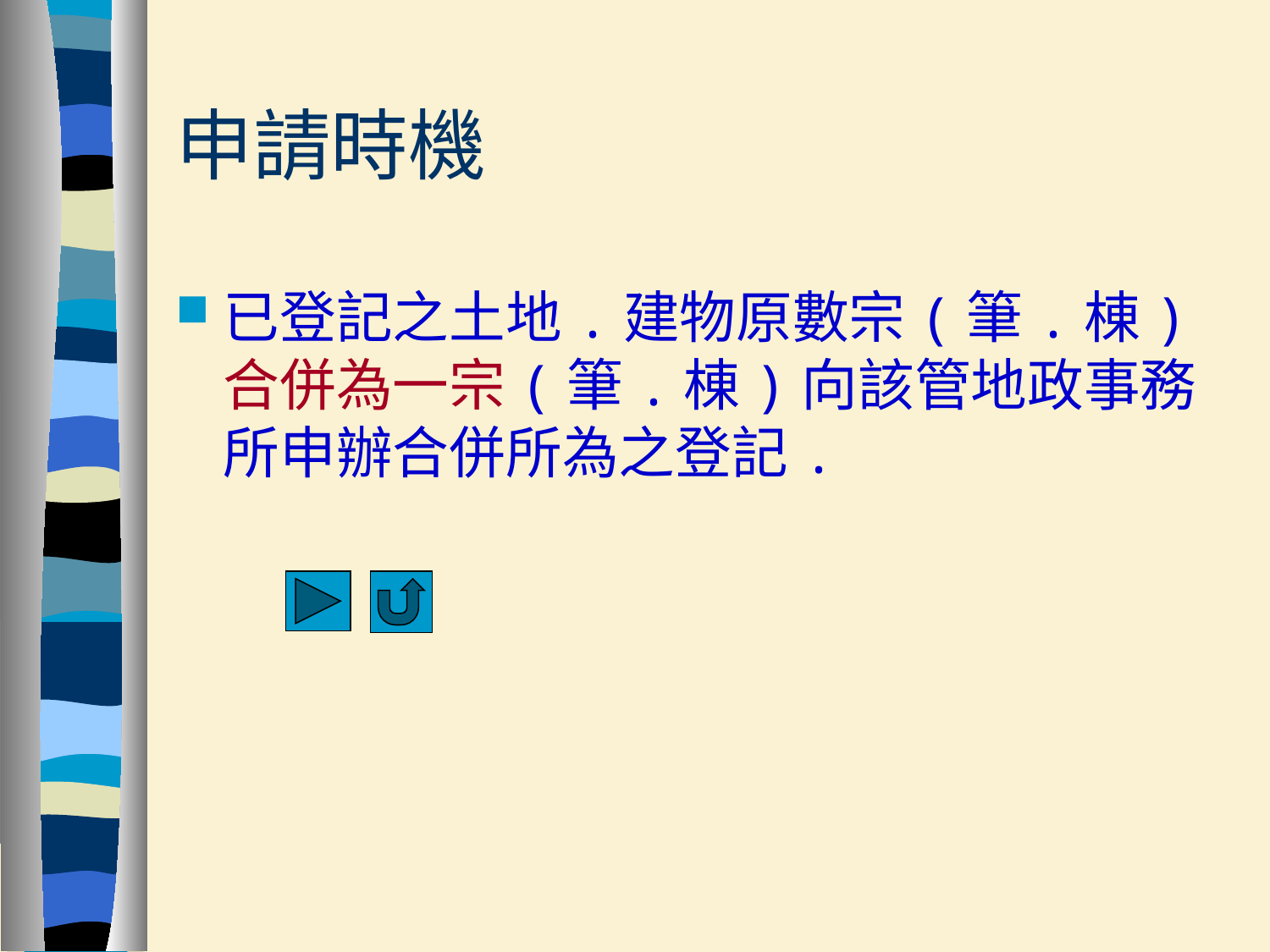

# 申請時機
已登記之土地.建物原數宗(筆.棟)合併為一宗(筆.棟)向該管地政事務所申辦合併所為之登記.